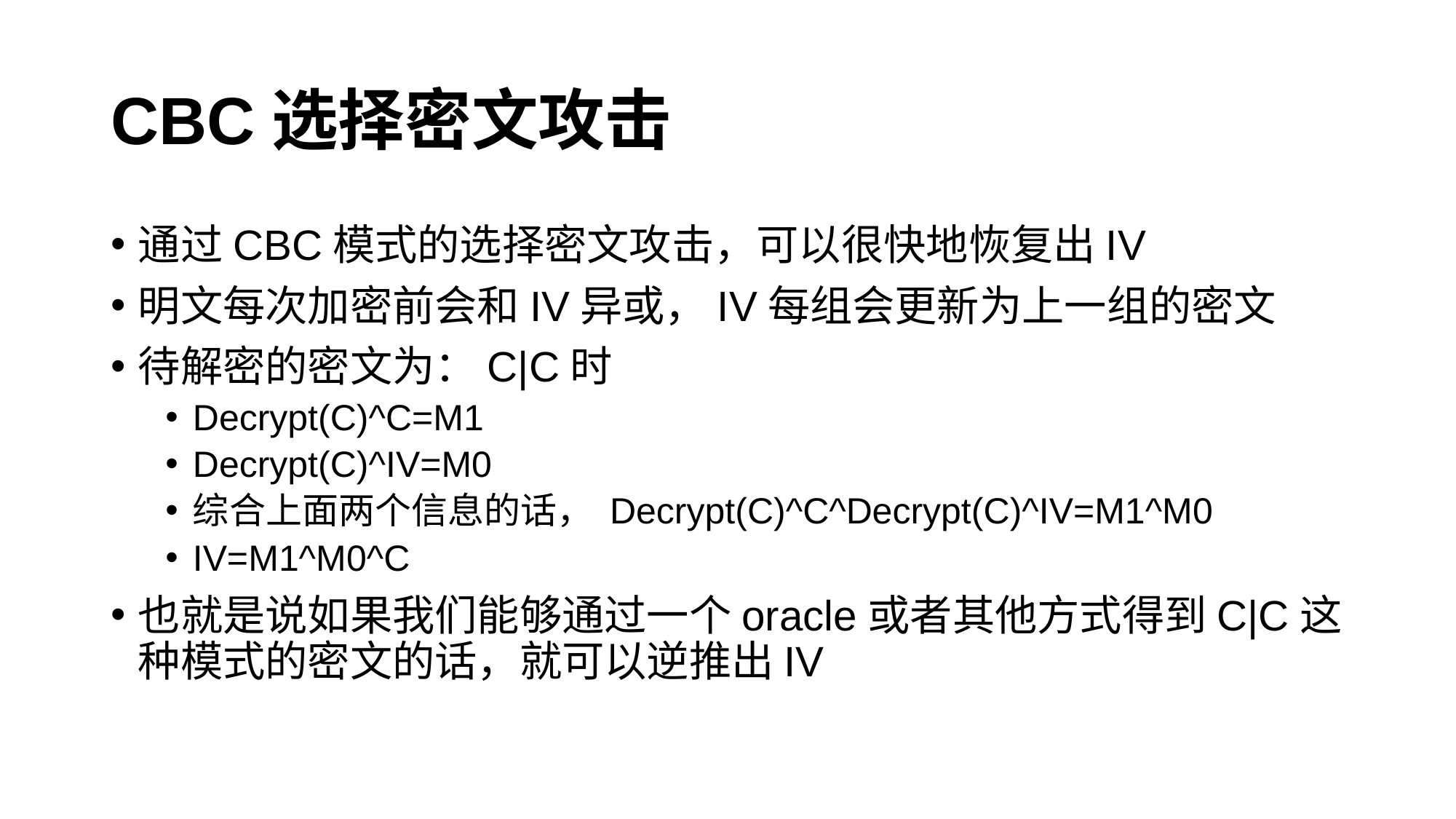

# CBC选择密文攻击
通过CBC模式的选择密文攻击，可以很快地恢复出IV
明文每次加密前会和IV异或，IV每组会更新为上一组的密文
待解密的密文为：C|C时
Decrypt(C)^C=M1
Decrypt(C)^IV=M0
综合上面两个信息的话， Decrypt(C)^C^Decrypt(C)^IV=M1^M0
IV=M1^M0^C
也就是说如果我们能够通过一个oracle或者其他方式得到C|C这种模式的密文的话，就可以逆推出IV